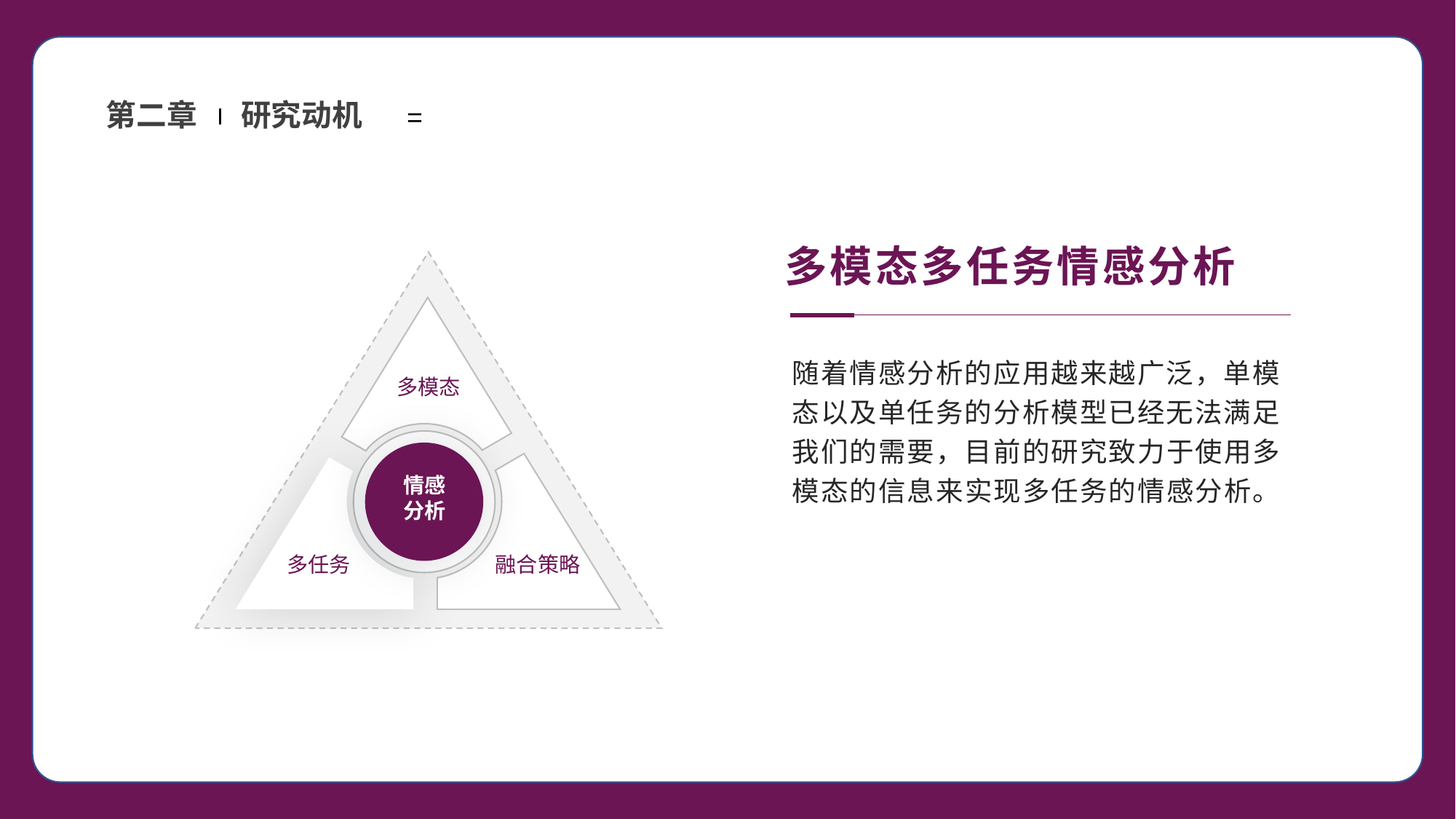

第二章
研究动机
=
多模态多任务情感分析

随着情感分析的应用越来越广泛，单模态以及单任务的分析模型已经无法满足我们的需要，目前的研究致力于使用多模态的信息来实现多任务的情感分析。
多模态

情感
分析
多任务
融合策略